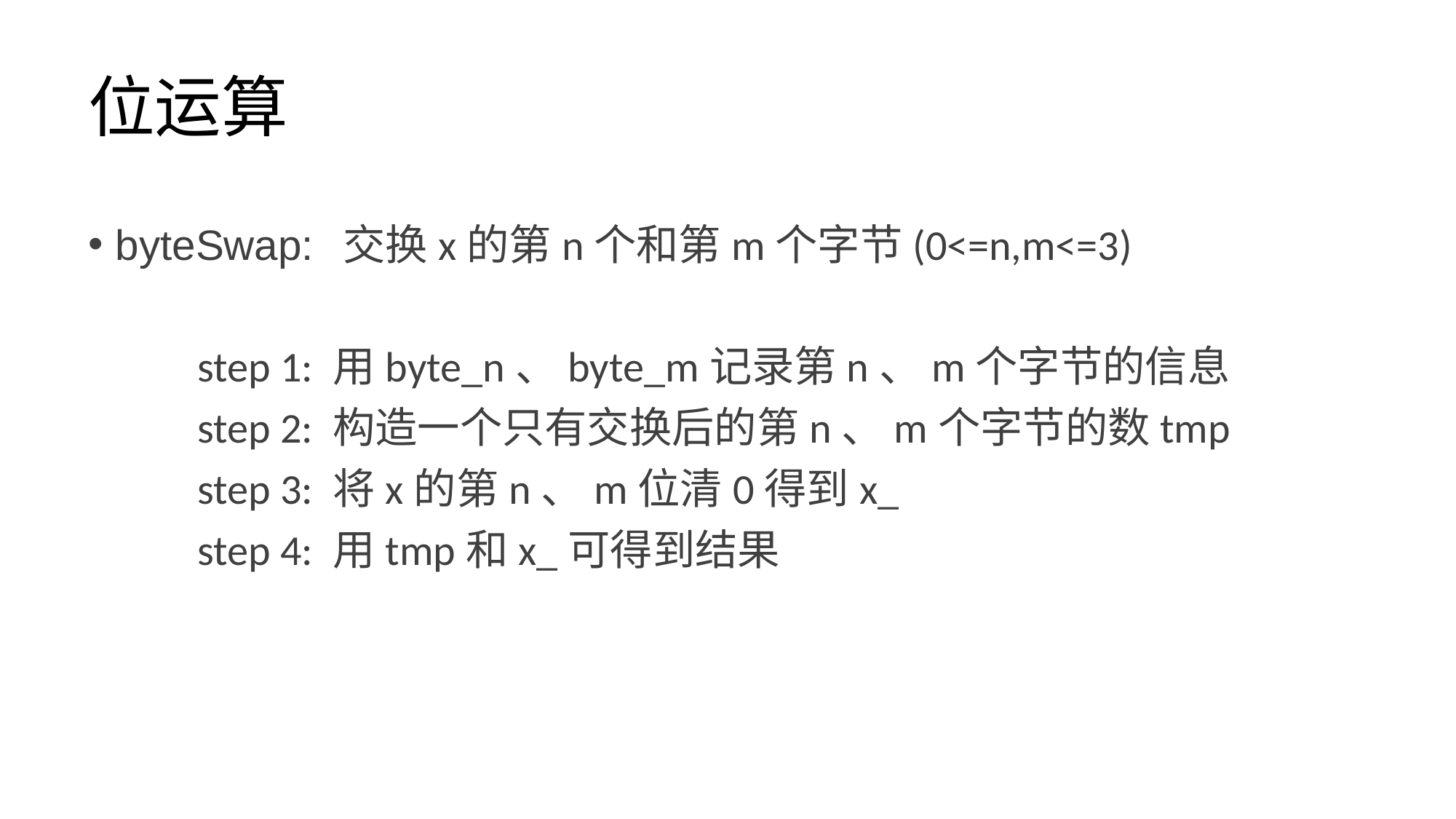

# 位运算
byteSwap:  交换x的第n个和第m个字节(0<=n,m<=3)

	step 1: 用byte_n、byte_m记录第n、m个字节的信息
	step 2: 构造一个只有交换后的第n、m个字节的数tmp
	step 3: 将x的第n、m位清0得到x_
	step 4: 用tmp和x_可得到结果